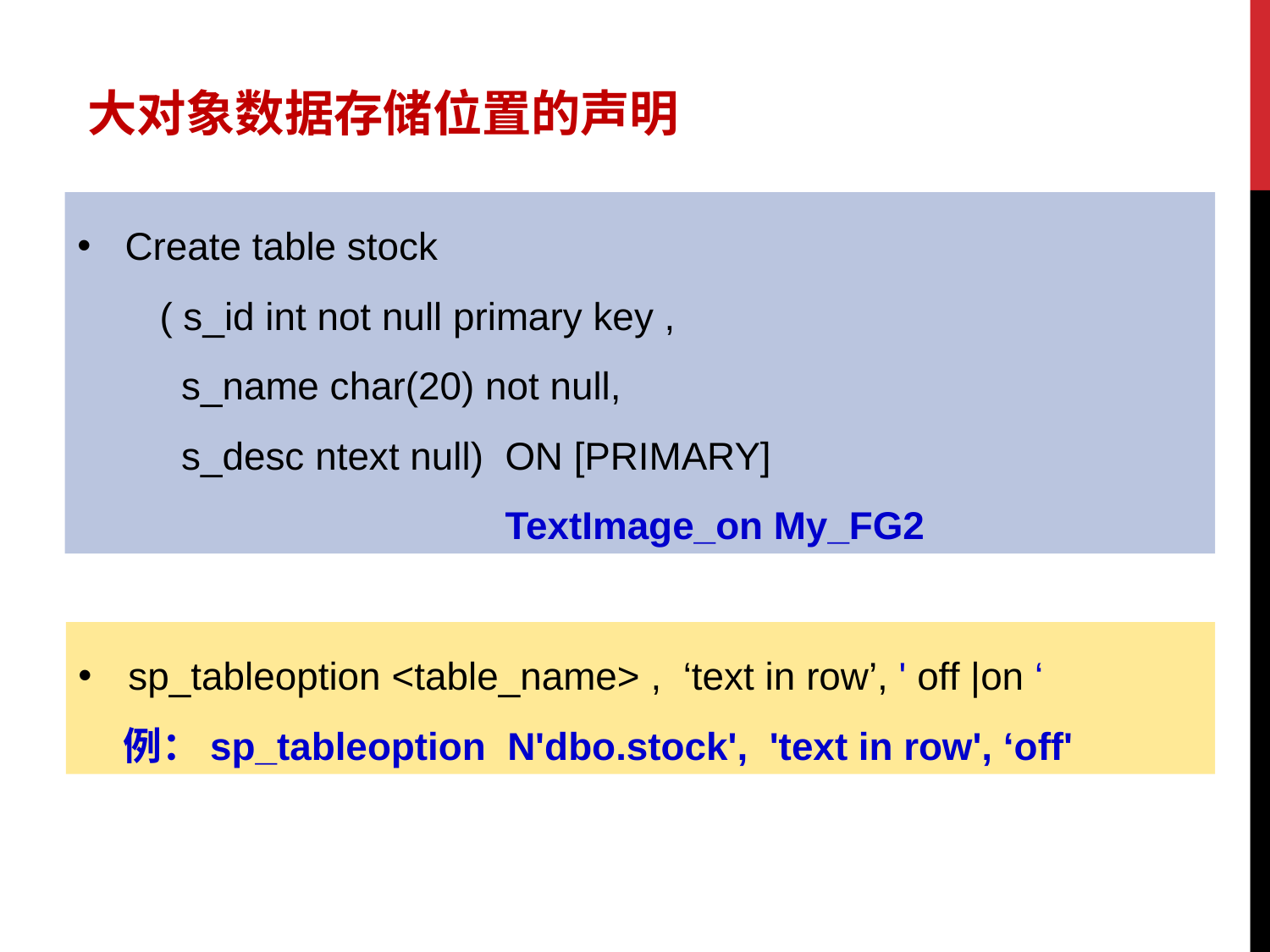

大对象数据存储位置的声明
Create table stock
   ( s_id int not null primary key ,
     s_name char(20) not null,
     s_desc ntext null)  ON [PRIMARY]
                                   TextImage_on My_FG2
sp_tableoption <table_name> ,  ‘text in row’, ' off |on ‘
    例：sp_tableoption  N'dbo.stock',  'text in row', ‘off'